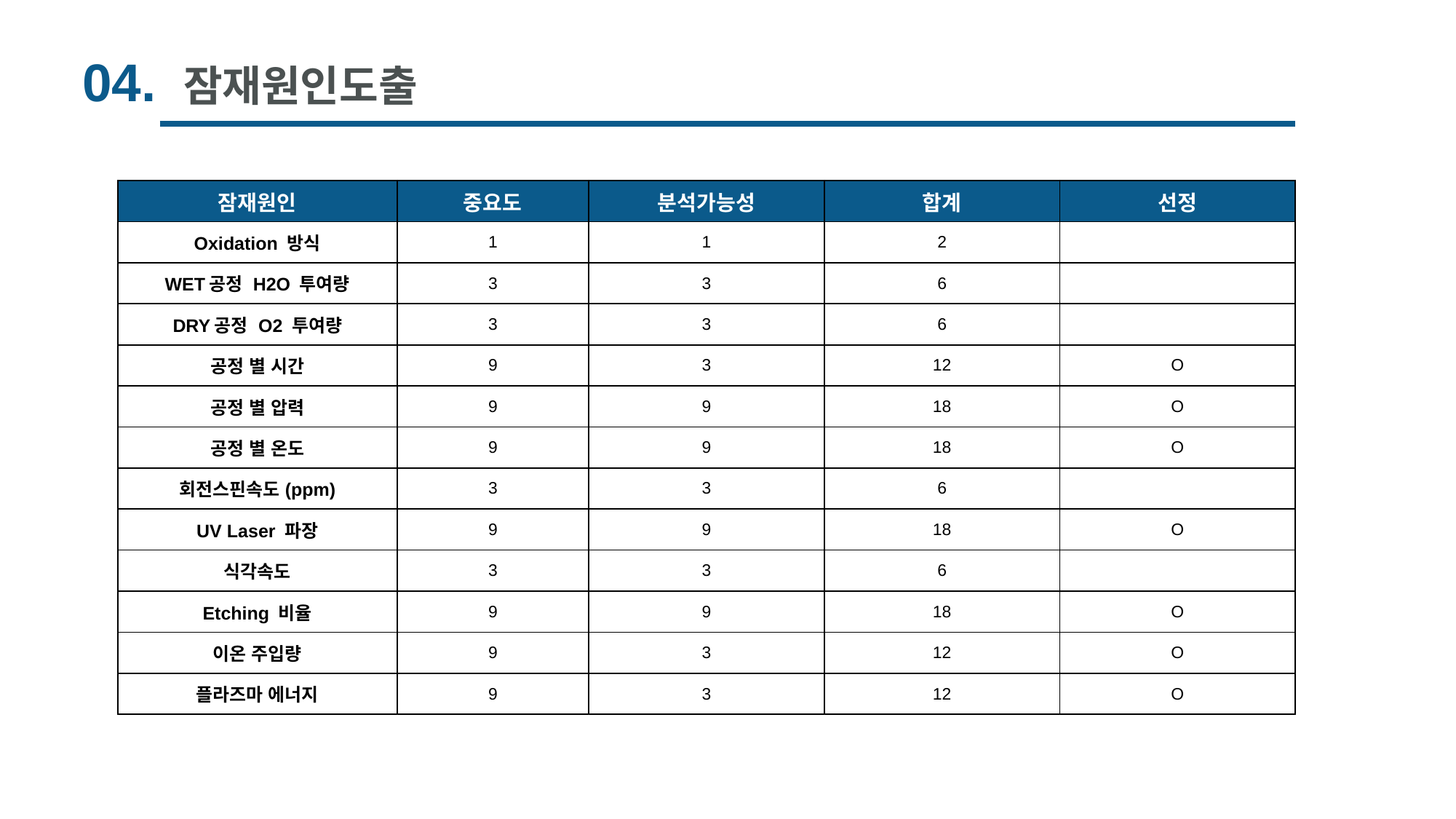

04. 잠재원인도출
| 잠재원인 | 중요도 | 분석가능성 | 합계 | 선정 |
| --- | --- | --- | --- | --- |
| Oxidation 방식 | 1 | 1 | 2 |  |
| WET공정 H2O 투여량 | 3 | 3 | 6 |  |
| DRY공정 O2 투여량 | 3 | 3 | 6 |  |
| 공정 별 시간 | 9 | 3 | 12 | O |
| 공정 별 압력 | 9 | 9 | 18 | O |
| 공정 별 온도 | 9 | 9 | 18 | O |
| 회전스핀속도(ppm) | 3 | 3 | 6 |  |
| UV Laser 파장 | 9 | 9 | 18 | O |
| 식각속도 | 3 | 3 | 6 |  |
| Etching 비율 | 9 | 9 | 18 | O |
| 이온 주입량 | 9 | 3 | 12 | O |
| 플라즈마 에너지 | 9 | 3 | 12 | O |